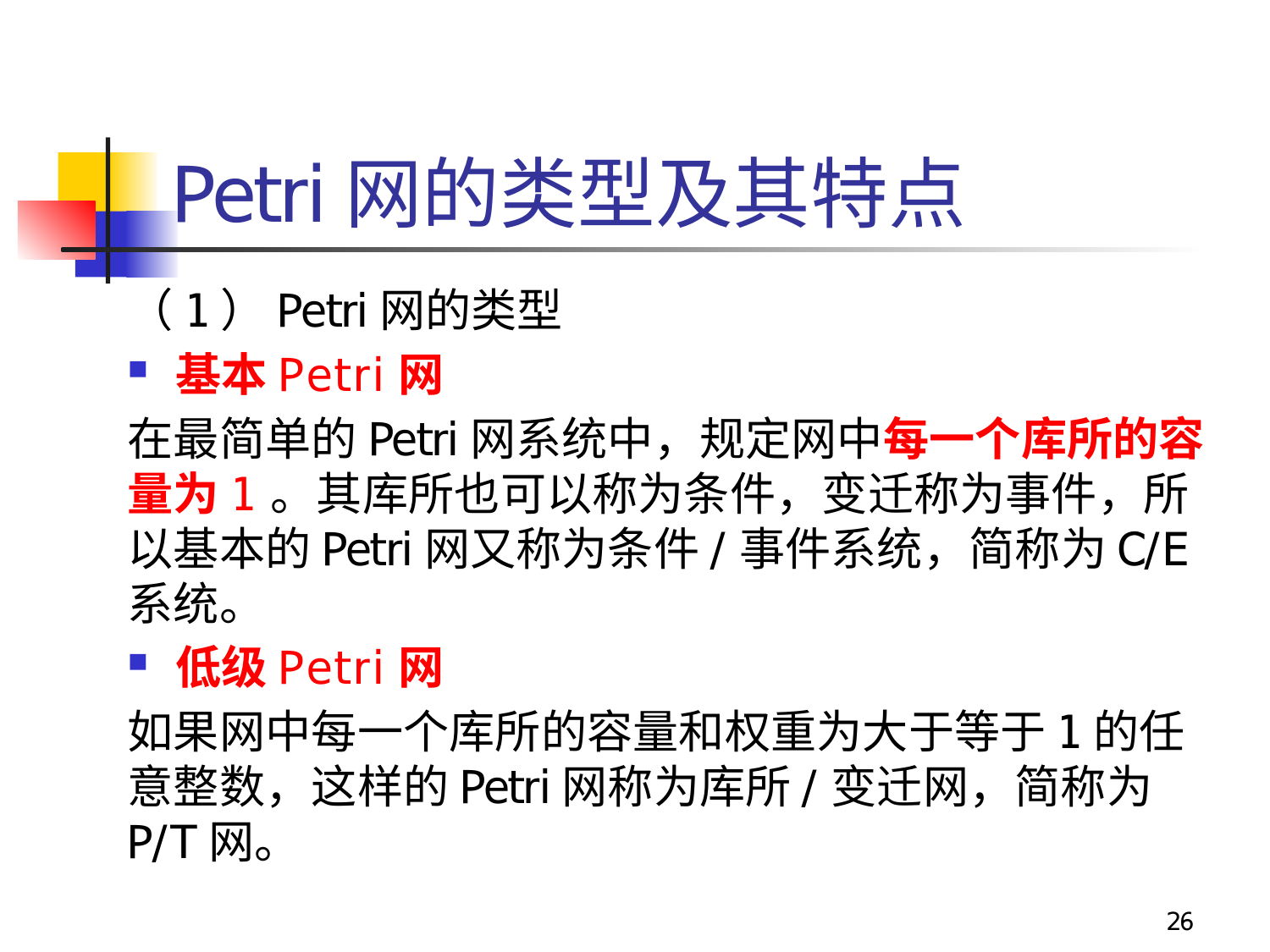

# Petri网的类型及其特点
（1）Petri网的类型
基本Petri网
在最简单的Petri网系统中，规定网中每一个库所的容量为1。其库所也可以称为条件，变迁称为事件，所以基本的Petri网又称为条件/事件系统，简称为C/E系统。
低级Petri网
如果网中每一个库所的容量和权重为大于等于1的任意整数，这样的Petri网称为库所/变迁网，简称为P/T网。
26